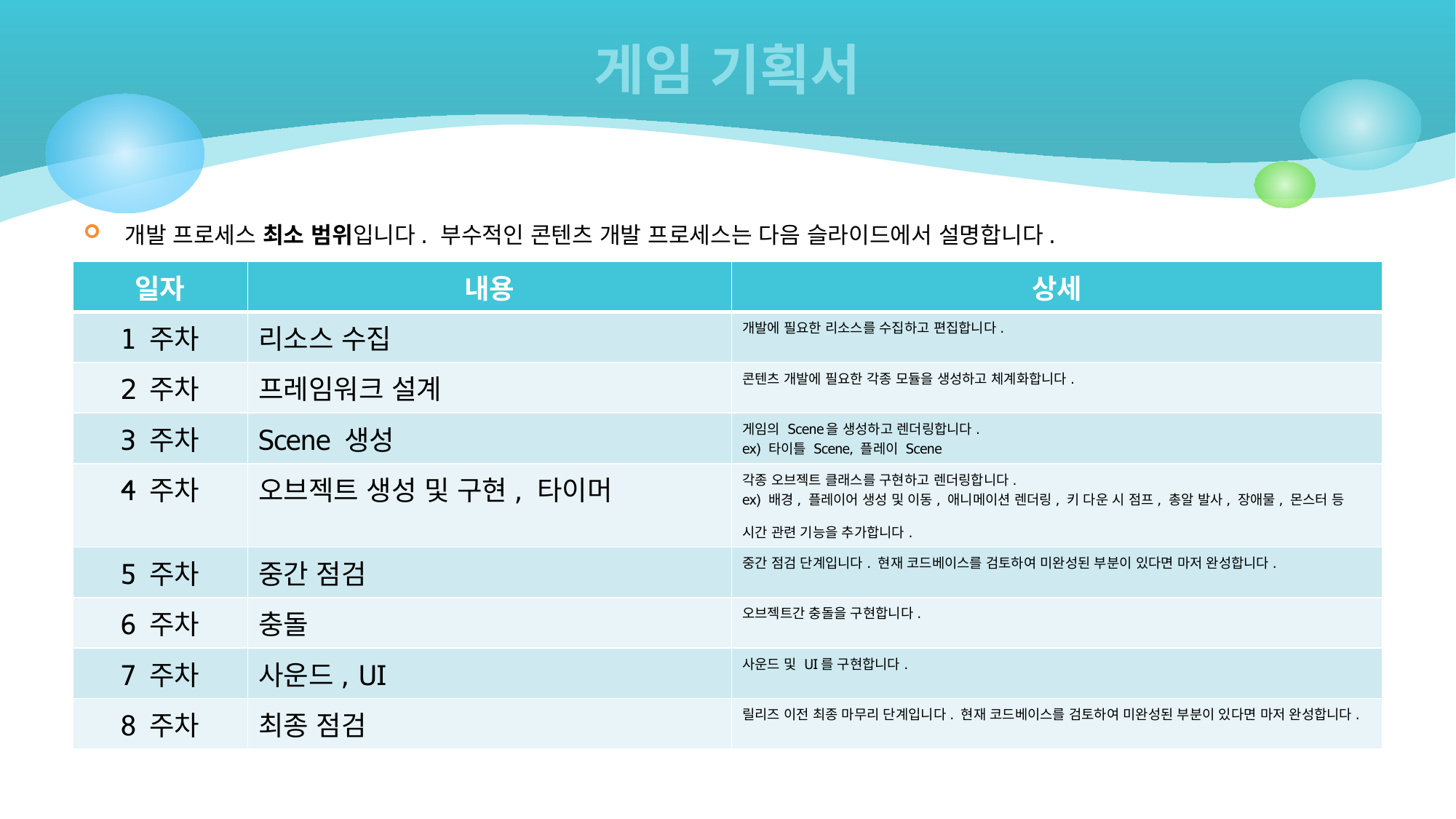

# 게임 기획서
개발 프로세스 최소 범위입니다. 부수적인 콘텐츠 개발 프로세스는 다음 슬라이드에서 설명합니다.
| 일자 | 내용 | 상세 |
| --- | --- | --- |
| 1 주차 | 리소스 수집 | 개발에 필요한 리소스를 수집하고 편집합니다. |
| 2 주차 | 프레임워크 설계 | 콘텐츠 개발에 필요한 각종 모듈을 생성하고 체계화합니다. |
| 3 주차 | Scene 생성 | 게임의 Scene을 생성하고 렌더링합니다. ex) 타이틀 Scene, 플레이 Scene |
| 4 주차 | 오브젝트 생성 및 구현, 타이머 | 각종 오브젝트 클래스를 구현하고 렌더링합니다. ex) 배경, 플레이어 생성 및 이동, 애니메이션 렌더링, 키 다운 시 점프, 총알 발사, 장애물, 몬스터 등 시간 관련 기능을 추가합니다. |
| 5 주차 | 중간 점검 | 중간 점검 단계입니다. 현재 코드베이스를 검토하여 미완성된 부분이 있다면 마저 완성합니다. |
| 6 주차 | 충돌 | 오브젝트간 충돌을 구현합니다. |
| 7 주차 | 사운드, UI | 사운드 및 UI를 구현합니다. |
| 8 주차 | 최종 점검 | 릴리즈 이전 최종 마무리 단계입니다. 현재 코드베이스를 검토하여 미완성된 부분이 있다면 마저 완성합니다. |